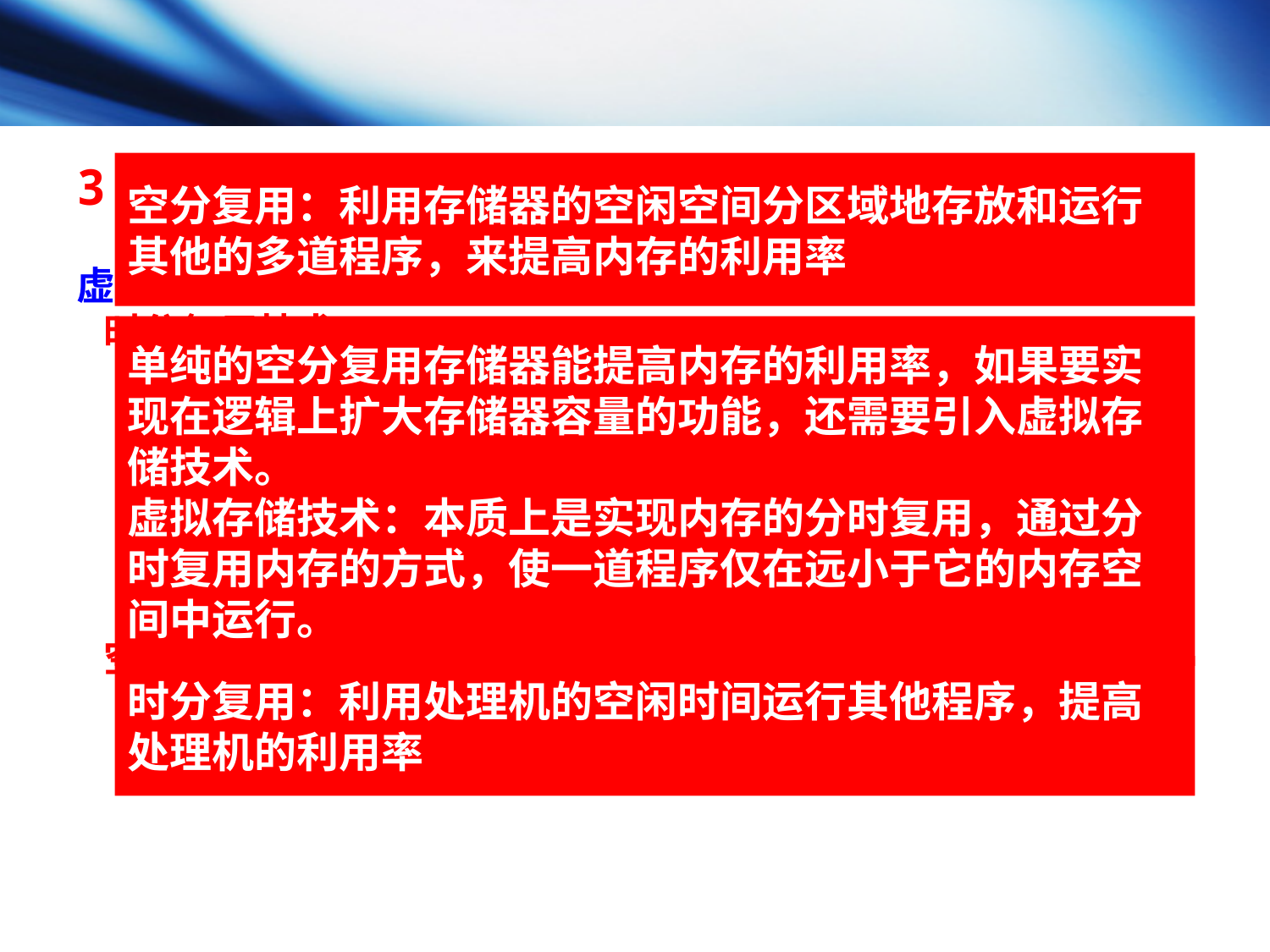

3）虚拟性(virtual)
     一个物理实体映射为若干个对应的逻辑实体（分时或分空间）。虚拟是操作系统管理系统资源的重要手段，可提高资源利用率。
  时分复用技术
虚拟处理机技术——每个用户（进程）都认为有一台“虚处理机”为其服务。
虚拟设备技术——将一台物理I/O设备虚拟为多台逻辑上的I/O设备。如虚拟为多台逻辑上的打印机。

  空分复用技术
虚拟存储技术——请求调入或置换功能，可以使得一个100MB的应用程序运行在20MB的内存空间。
空分复用：利用存储器的空闲空间分区域地存放和运行其他的多道程序，来提高内存的利用率
单纯的空分复用存储器能提高内存的利用率，如果要实现在逻辑上扩大存储器容量的功能，还需要引入虚拟存储技术。
虚拟存储技术：本质上是实现内存的分时复用，通过分时复用内存的方式，使一道程序仅在远小于它的内存空间中运行。
时分复用：利用处理机的空闲时间运行其他程序，提高处理机的利用率